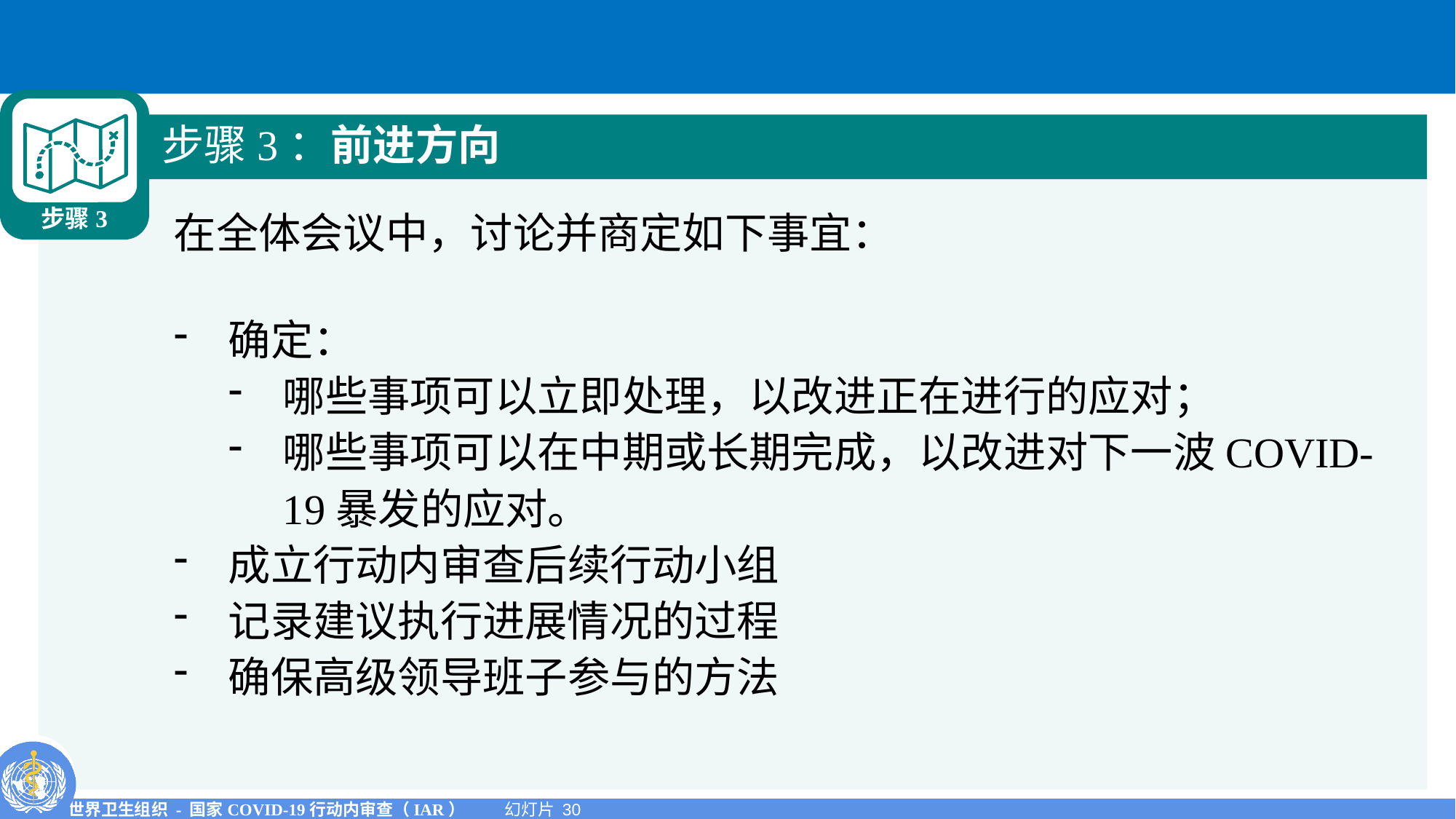

步骤3

步骤3：前进方向

在全体会议中，讨论并商定如下事宜：

确定：
哪些事项可以立即处理，以改进正在进行的应对；
哪些事项可以在中期或长期完成，以改进对下一波COVID-19暴发的应对。
成立行动内审查后续行动小组
记录建议执行进展情况的过程
确保高级领导班子参与的方法